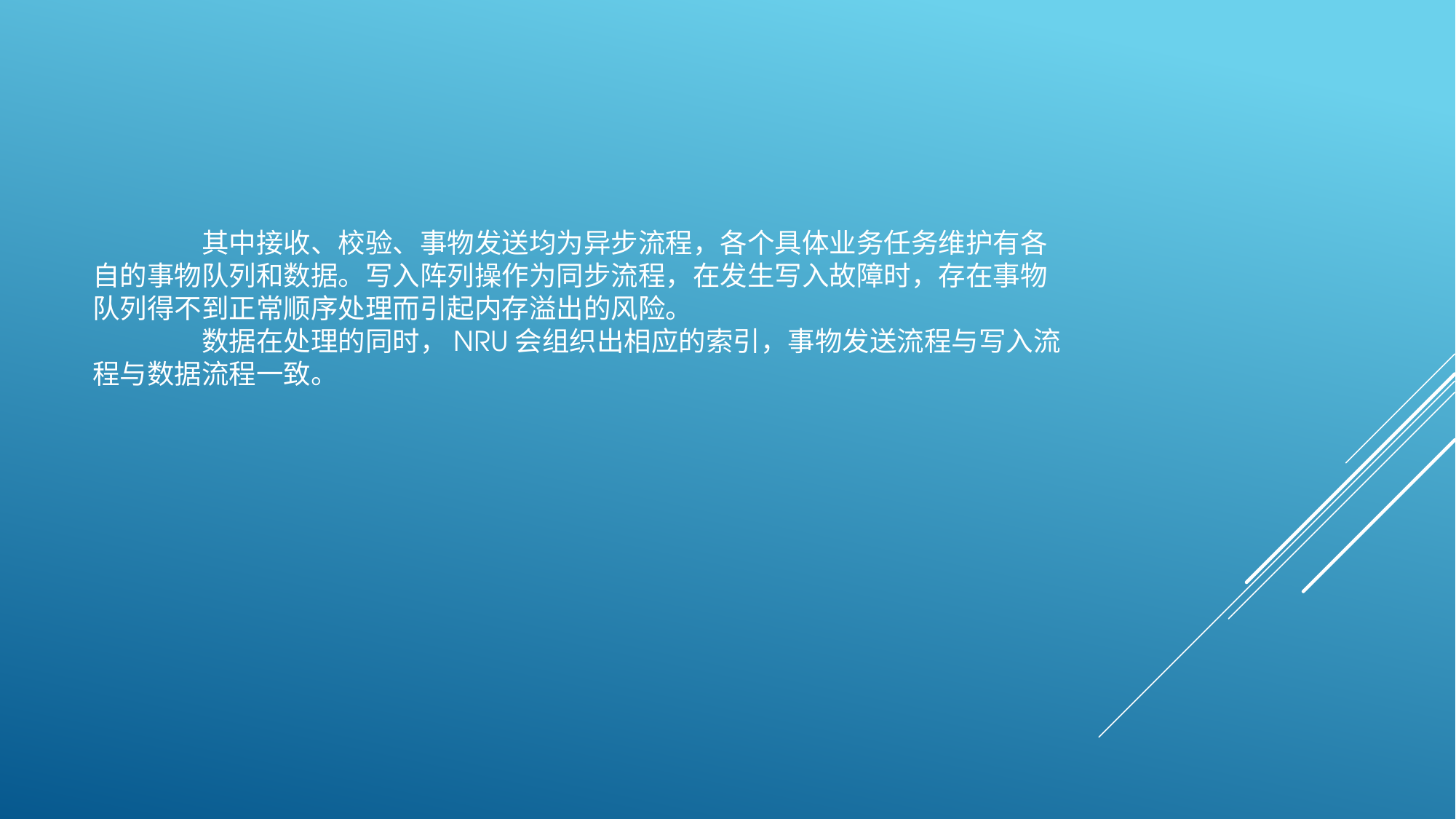

其中接收、校验、事物发送均为异步流程，各个具体业务任务维护有各自的事物队列和数据。写入阵列操作为同步流程，在发生写入故障时，存在事物队列得不到正常顺序处理而引起内存溢出的风险。
	数据在处理的同时，NRU会组织出相应的索引，事物发送流程与写入流程与数据流程一致。